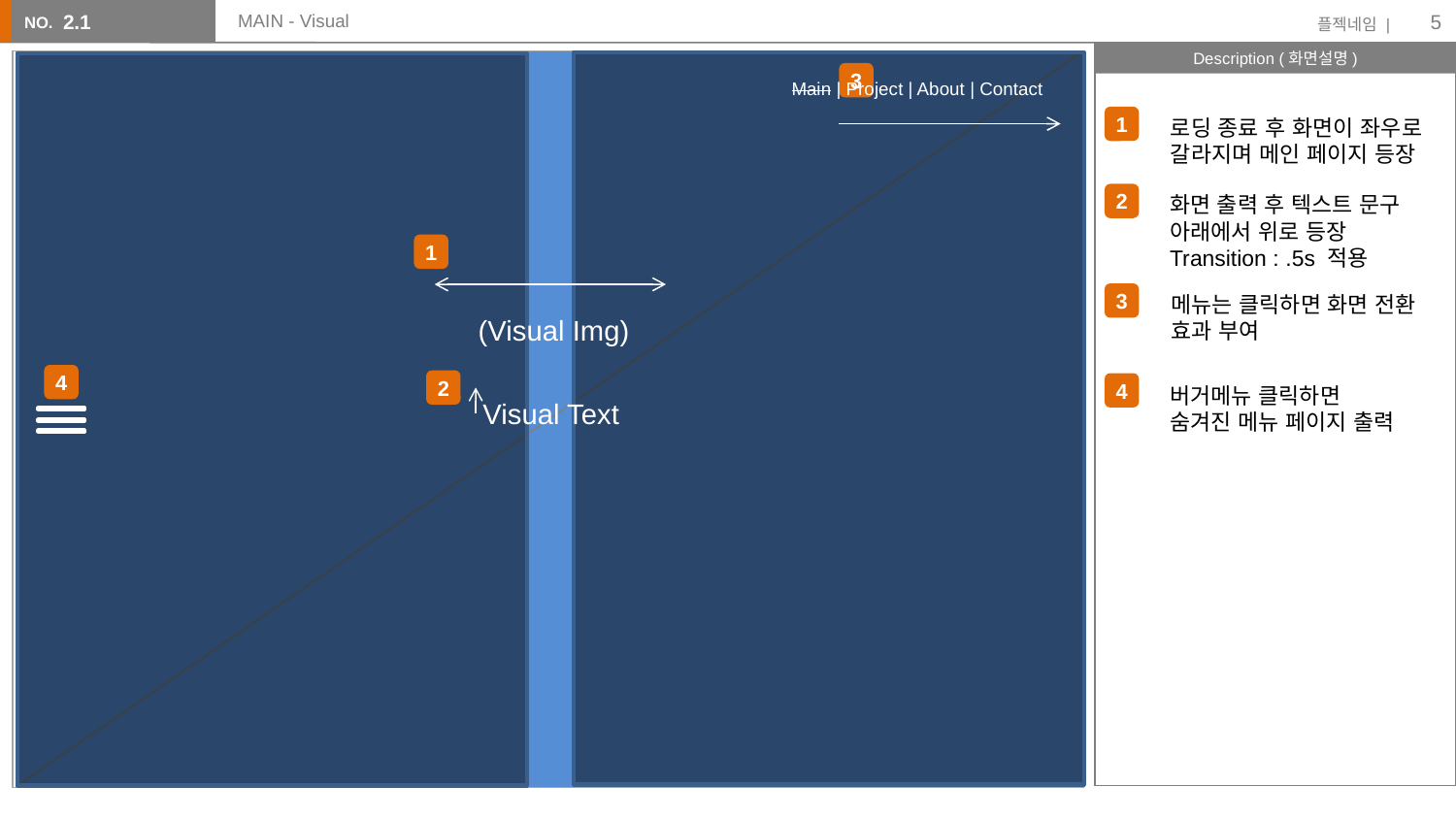

5
2.1
# MAIN - Visual

3
Main | Project | About | Contact

1
로딩 종료 후 화면이 좌우로
갈라지며 메인 페이지 등장
2
화면 출력 후 텍스트 문구
아래에서 위로 등장
Transition : .5s 적용
1
3
메뉴는 클릭하면 화면 전환
효과 부여
(Visual Img)
4
2
4
버거메뉴 클릭하면
숨겨진 메뉴 페이지 출력
Visual Text